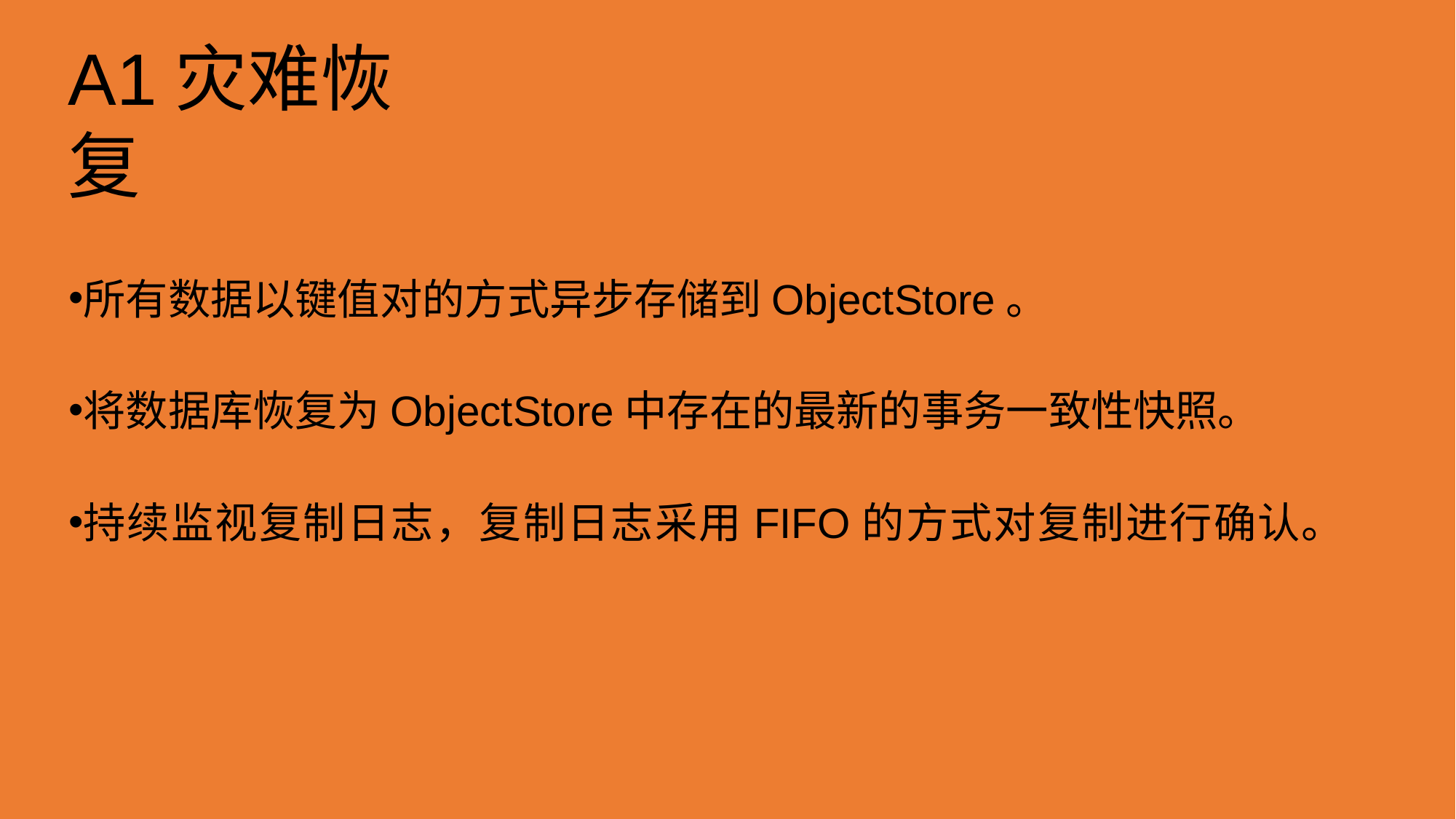

A1灾难恢复
所有数据以键值对的方式异步存储到ObjectStore。

将数据库恢复为ObjectStore中存在的最新的事务一致性快照。

持续监视复制日志，复制日志采用FIFO的方式对复制进行确认。